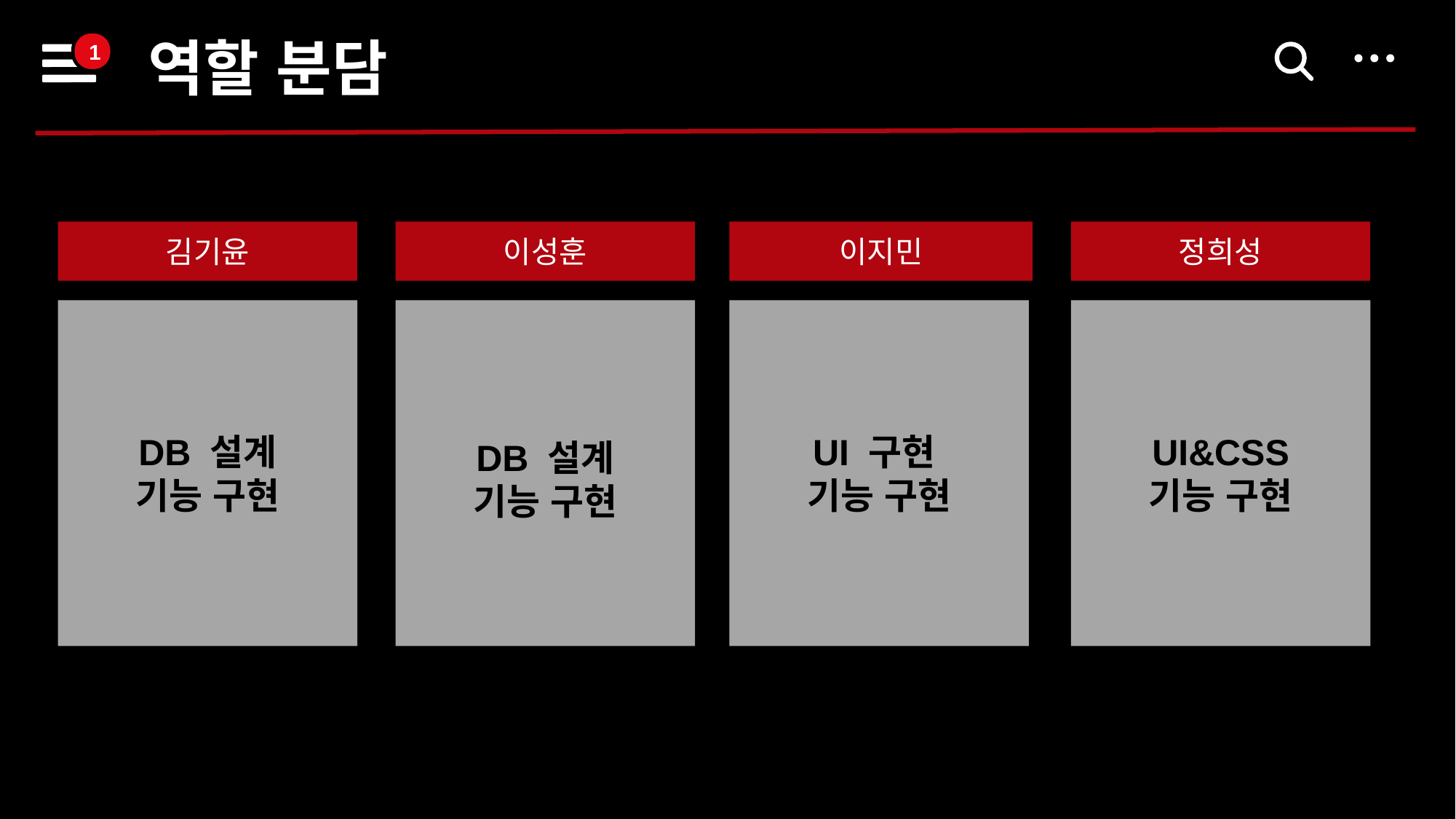

역할 분담
1

김기윤
이성훈
이지민
정희성

DB 설계
기능 구현

DB 설계
기능 구현

UI 구현
기능 구현
UI&CSS
기능 구현